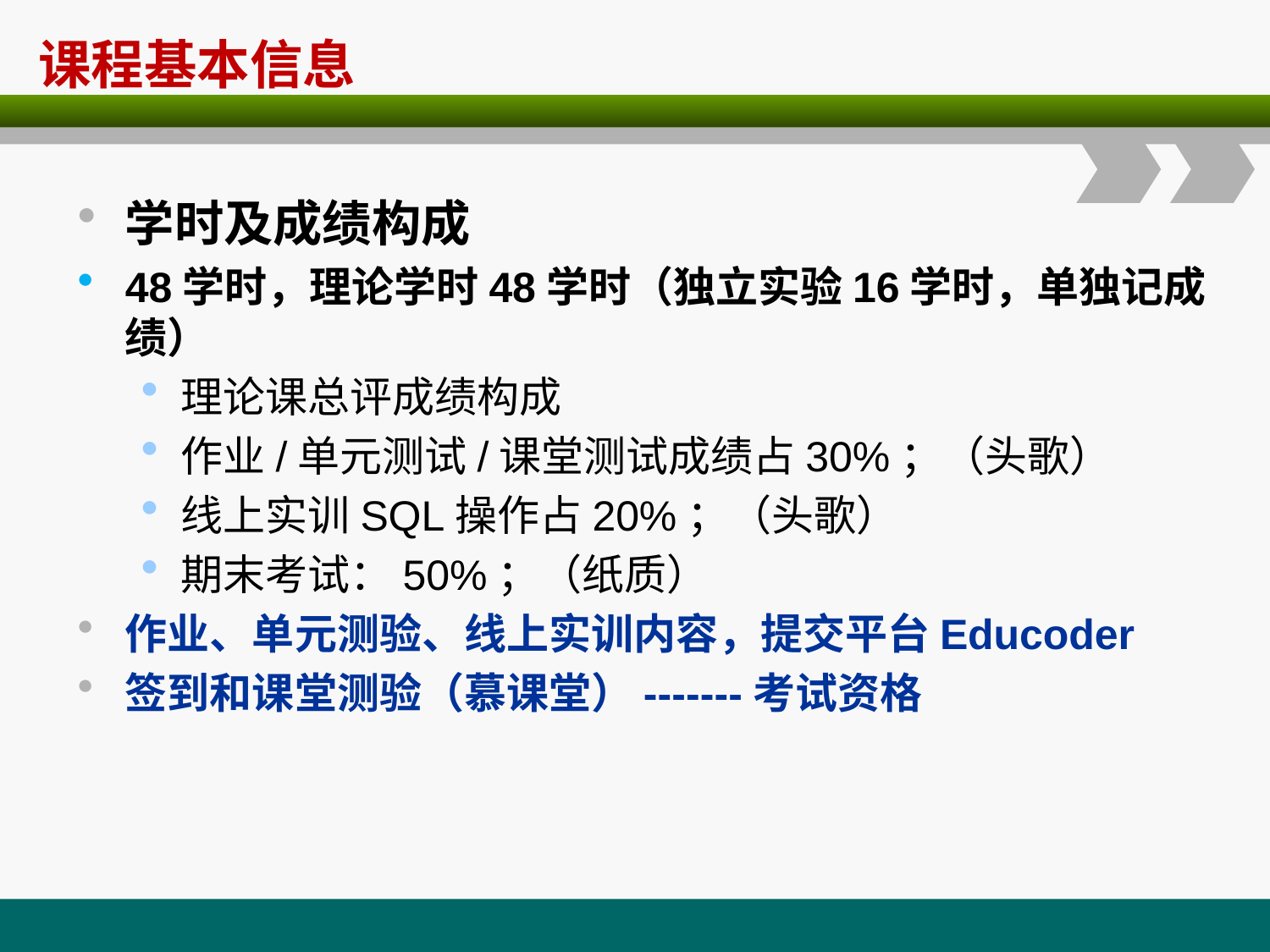

# 课程基本信息
学时及成绩构成
48学时，理论学时48学时（独立实验16学时，单独记成绩）
理论课总评成绩构成
作业/单元测试/课堂测试成绩占30%；（头歌）
线上实训SQL操作占20%；（头歌）
期末考试：50%；（纸质）
作业、单元测验、线上实训内容，提交平台Educoder
签到和课堂测验（慕课堂）-------考试资格